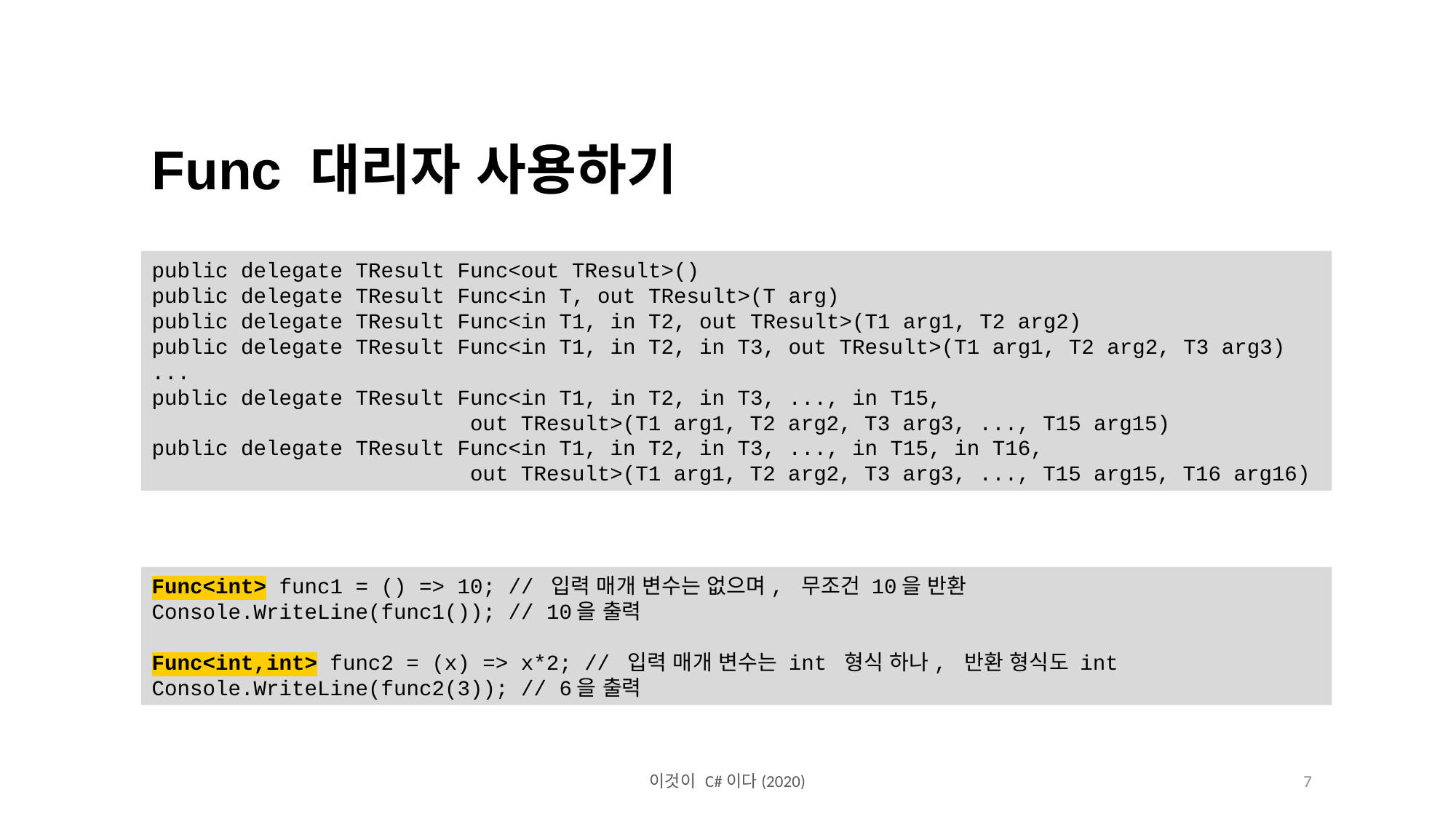

Func 대리자 사용하기

public delegate TResult Func<out TResult>()
public delegate TResult Func<in T, out TResult>(T arg)
public delegate TResult Func<in T1, in T2, out TResult>(T1 arg1, T2 arg2)
public delegate TResult Func<in T1, in T2, in T3, out TResult>(T1 arg1, T2 arg2, T3 arg3)
...
public delegate TResult Func<in T1, in T2, in T3, ..., in T15,
                         out TResult>(T1 arg1, T2 arg2, T3 arg3, ..., T15 arg15)
public delegate TResult Func<in T1, in T2, in T3, ..., in T15, in T16,
                         out TResult>(T1 arg1, T2 arg2, T3 arg3, ..., T15 arg15, T16 arg16)
Func<int> func1 = () => 10; // 입력 매개 변수는 없으며, 무조건 10을 반환
Console.WriteLine(func1()); // 10을 출력

Func<int,int> func2 = (x) => x*2; // 입력 매개 변수는 int 형식 하나, 반환 형식도 int
Console.WriteLine(func2(3)); // 6을 출력
이것이 C#이다(2020)
7